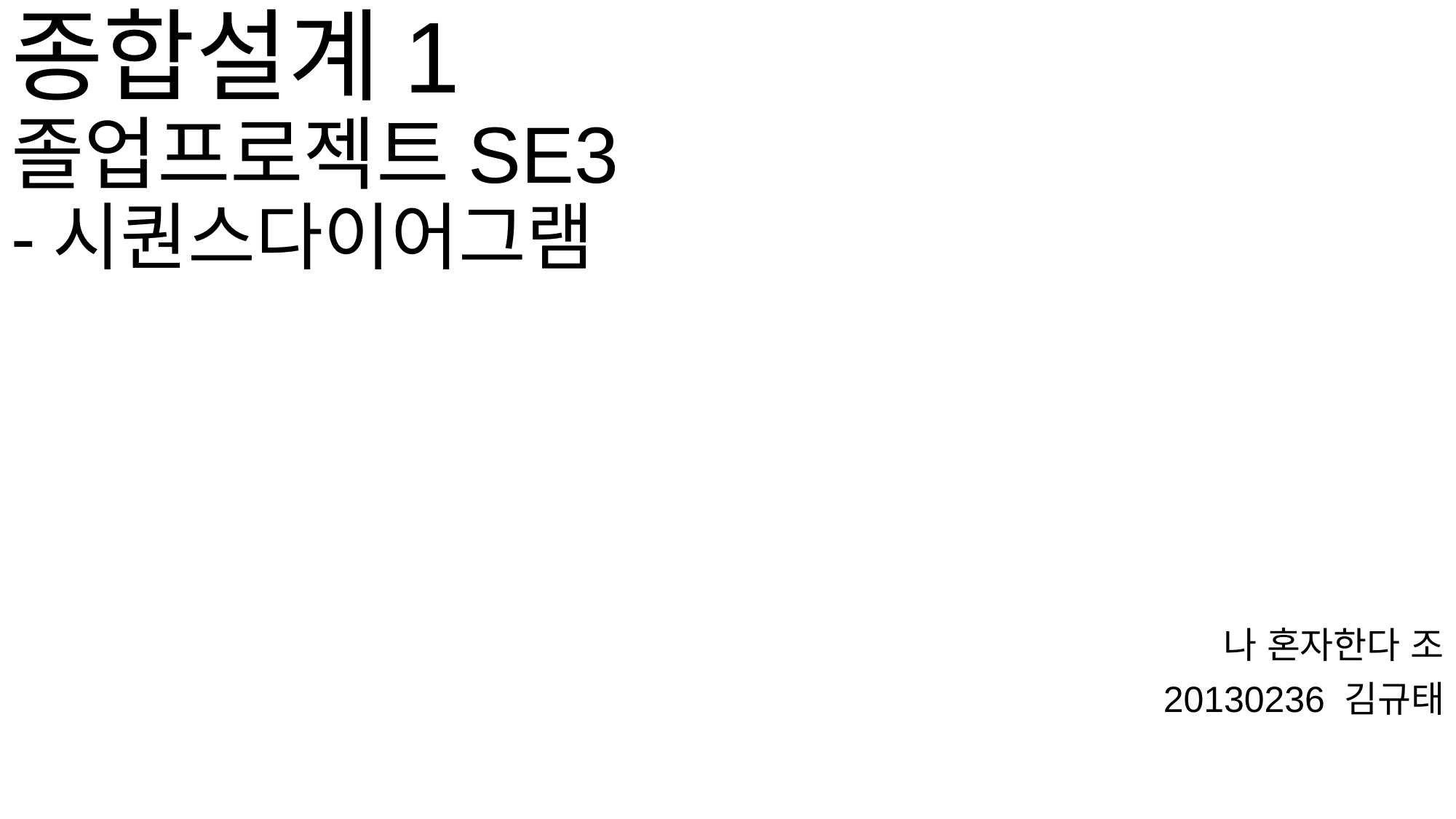

# 종합설계1 졸업프로젝트SE3 -시퀀스다이어그램
나 혼자한다 조
20130236 김규태